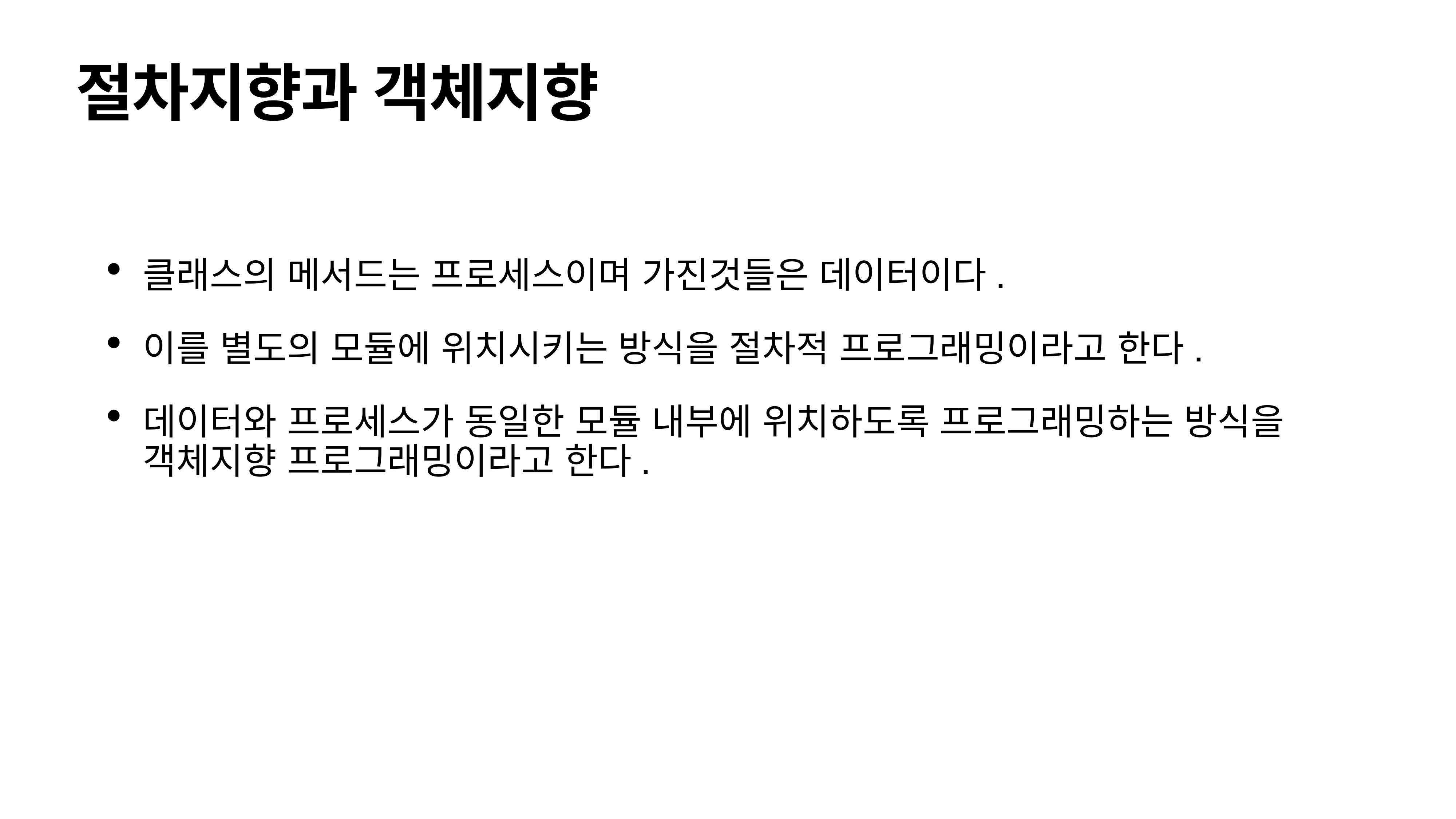

# 절차지향과 객체지향
클래스의 메서드는 프로세스이며 가진것들은 데이터이다.
이를 별도의 모듈에 위치시키는 방식을 절차적 프로그래밍이라고 한다.
데이터와 프로세스가 동일한 모듈 내부에 위치하도록 프로그래밍하는 방식을 객체지향 프로그래밍이라고 한다.